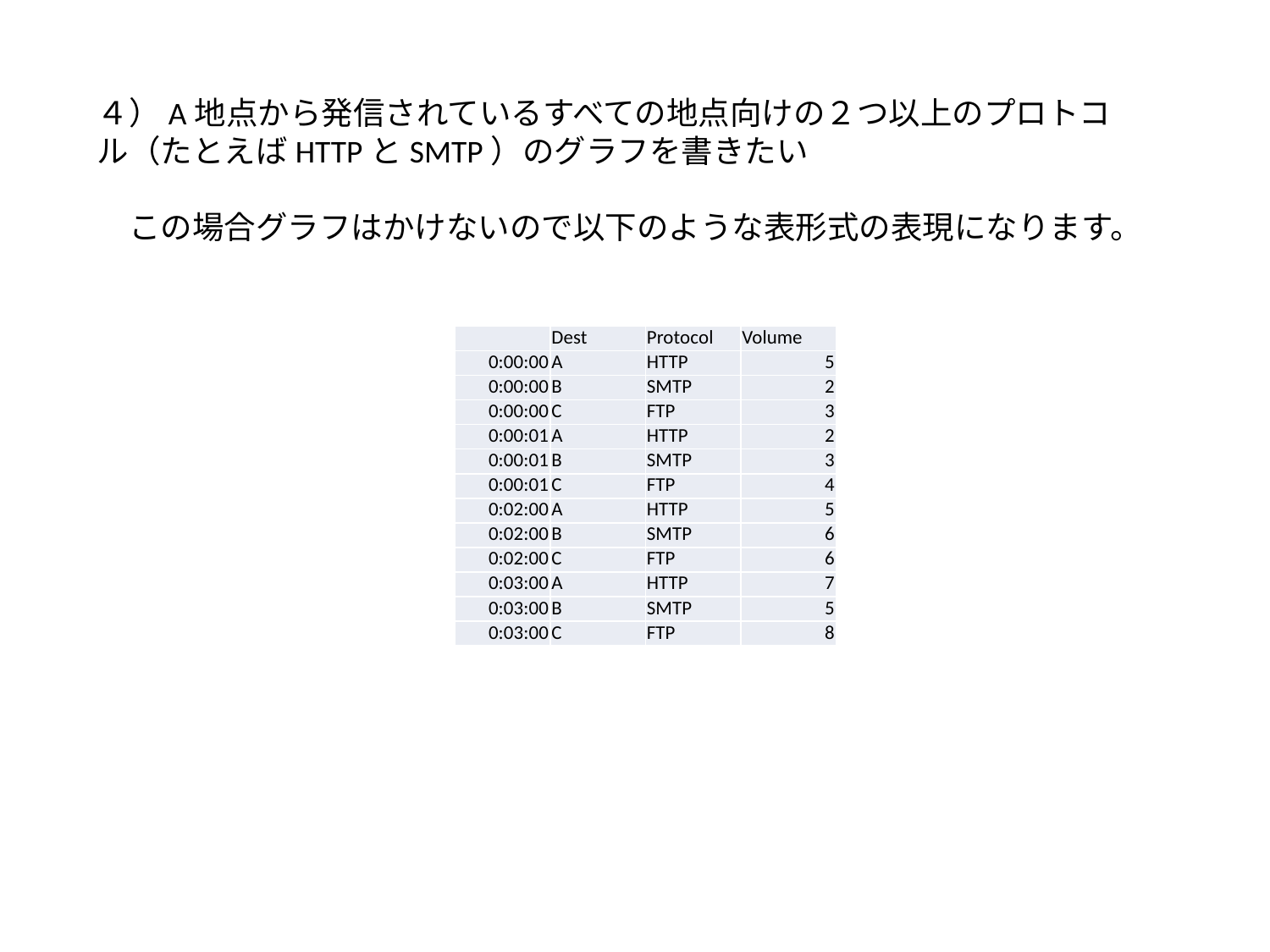

４）A地点から発信されているすべての地点向けの２つ以上のプロトコル（たとえばHTTPとSMTP）のグラフを書きたい

　この場合グラフはかけないので以下のような表形式の表現になります。
|  | Dest | Protocol | Volume |
| --- | --- | --- | --- |
| 0:00:00 | A | HTTP | 5 |
| 0:00:00 | B | SMTP | 2 |
| 0:00:00 | C | FTP | 3 |
| 0:00:01 | A | HTTP | 2 |
| 0:00:01 | B | SMTP | 3 |
| 0:00:01 | C | FTP | 4 |
| 0:02:00 | A | HTTP | 5 |
| 0:02:00 | B | SMTP | 6 |
| 0:02:00 | C | FTP | 6 |
| 0:03:00 | A | HTTP | 7 |
| 0:03:00 | B | SMTP | 5 |
| 0:03:00 | C | FTP | 8 |